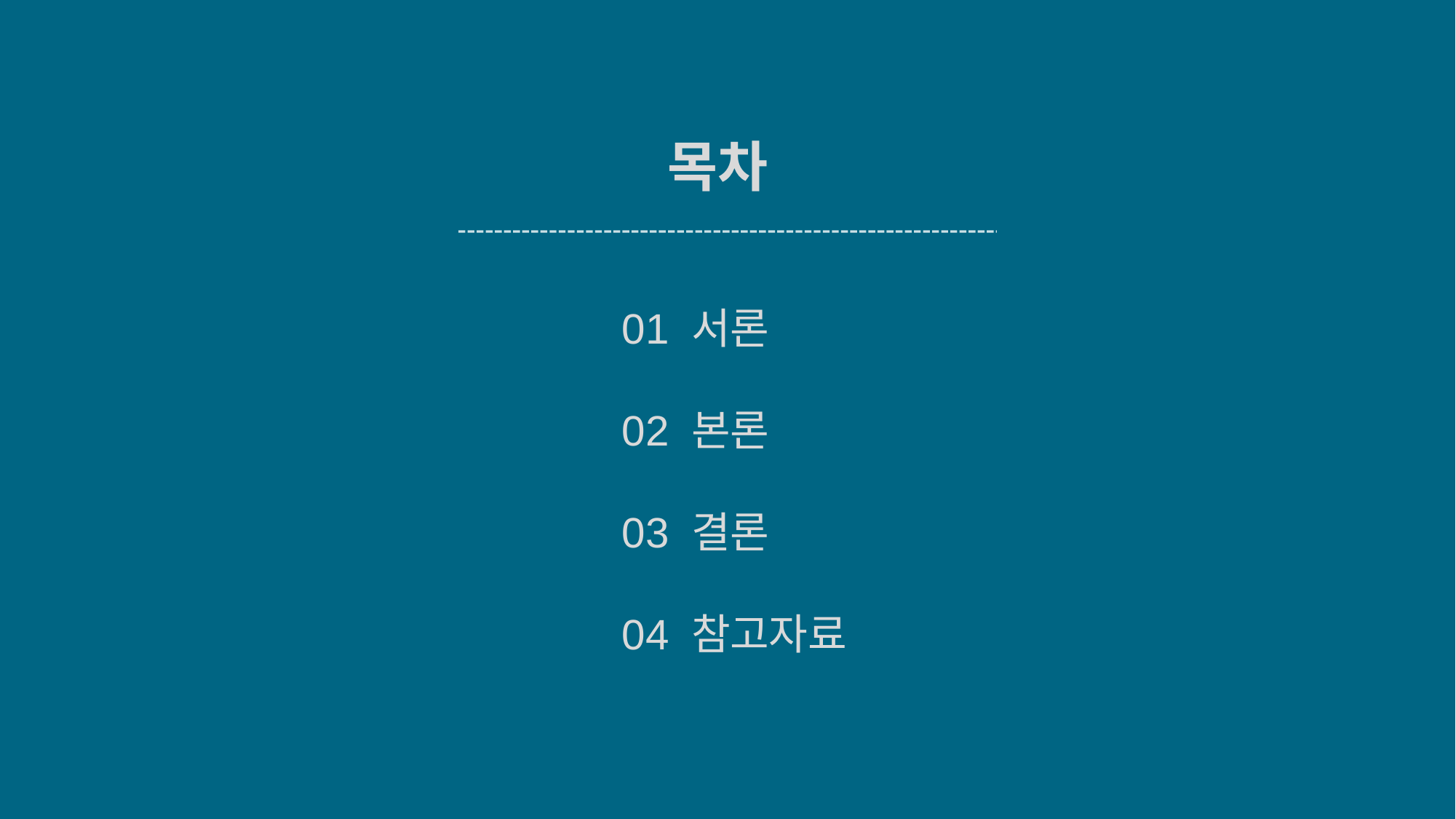

목차
01 서론

02 본론

03 결론

04 참고자료